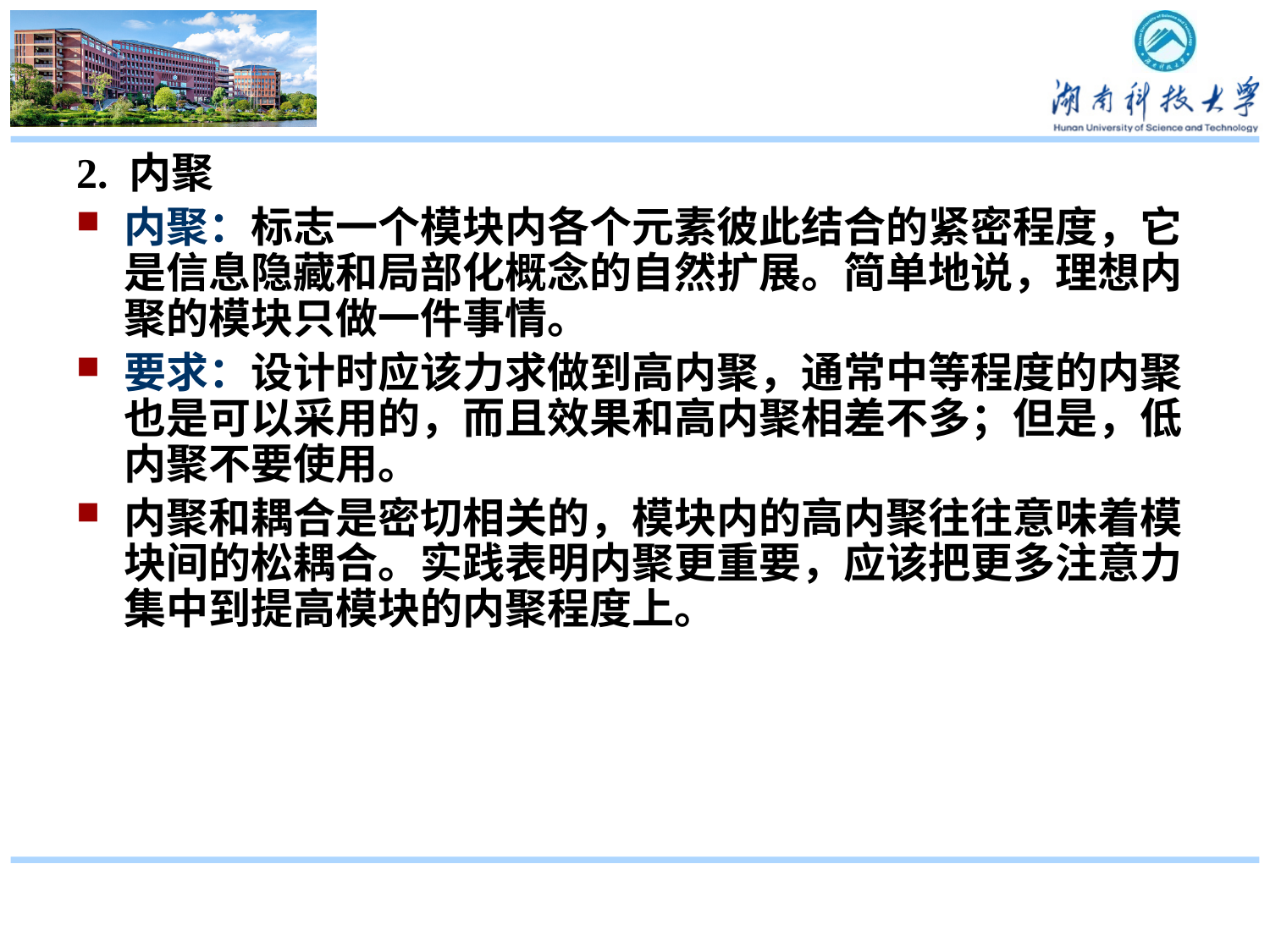

2. 内聚
内聚：标志一个模块内各个元素彼此结合的紧密程度，它是信息隐藏和局部化概念的自然扩展。简单地说，理想内聚的模块只做一件事情。
要求：设计时应该力求做到高内聚，通常中等程度的内聚也是可以采用的，而且效果和高内聚相差不多；但是，低内聚不要使用。
内聚和耦合是密切相关的，模块内的高内聚往往意味着模块间的松耦合。实践表明内聚更重要，应该把更多注意力集中到提高模块的内聚程度上。